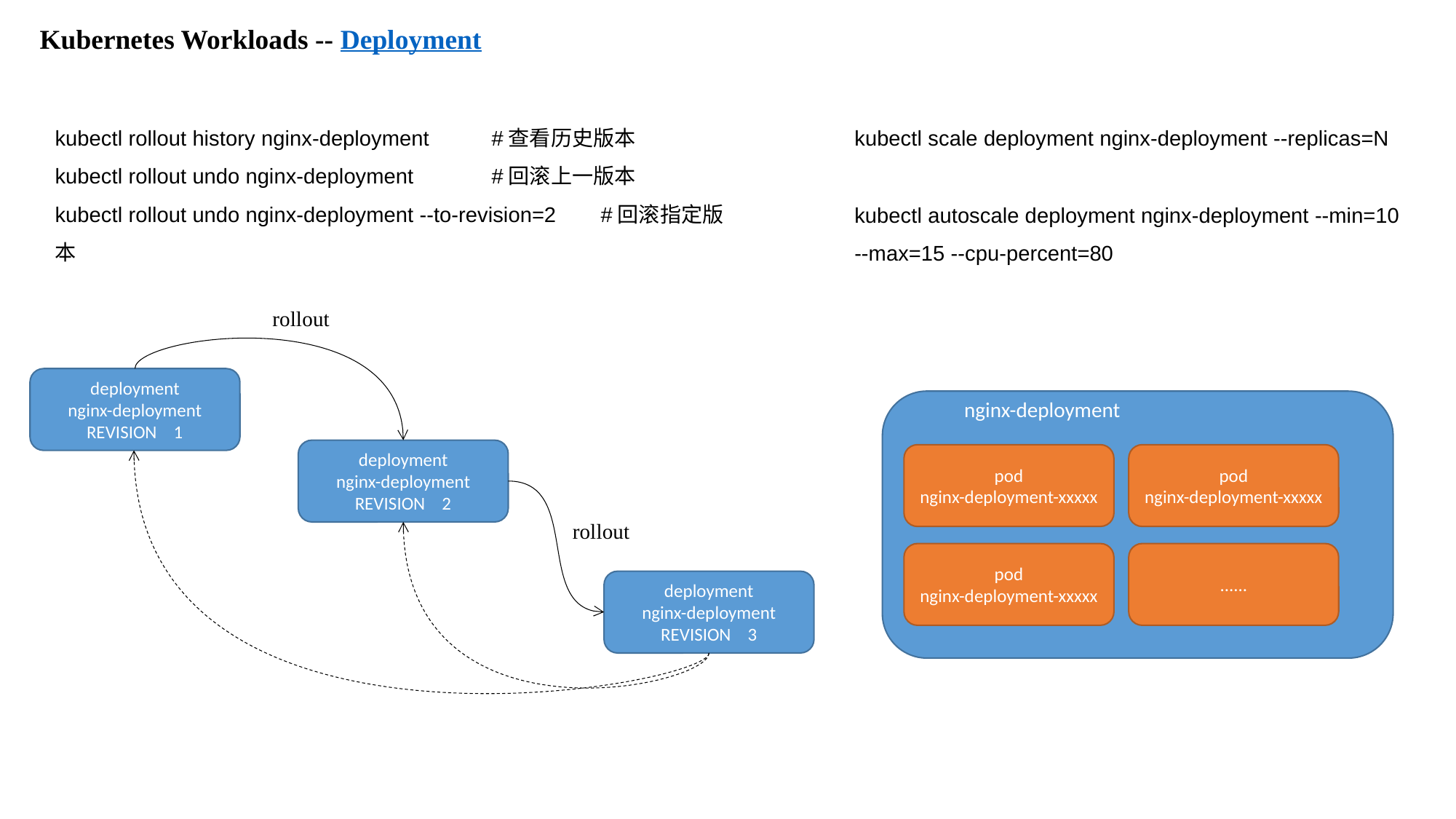

Kubernetes Workloads -- Deployment
kubectl rollout history nginx-deployment	#查看历史版本
kubectl rollout undo nginx-deployment	#回滚上一版本
kubectl rollout undo nginx-deployment --to-revision=2	#回滚指定版本
kubectl scale deployment nginx-deployment --replicas=N
kubectl autoscale deployment nginx-deployment --min=10 --max=15 --cpu-percent=80
rollout
deployment
nginx-deployment
REVISION    1

nginx-deployment
pod
nginx-deployment-xxxxx
pod
nginx-deployment-xxxxx
pod
nginx-deployment-xxxxx
......
deployment
nginx-deployment
REVISION    2
rollout
deployment
nginx-deployment
REVISION    3